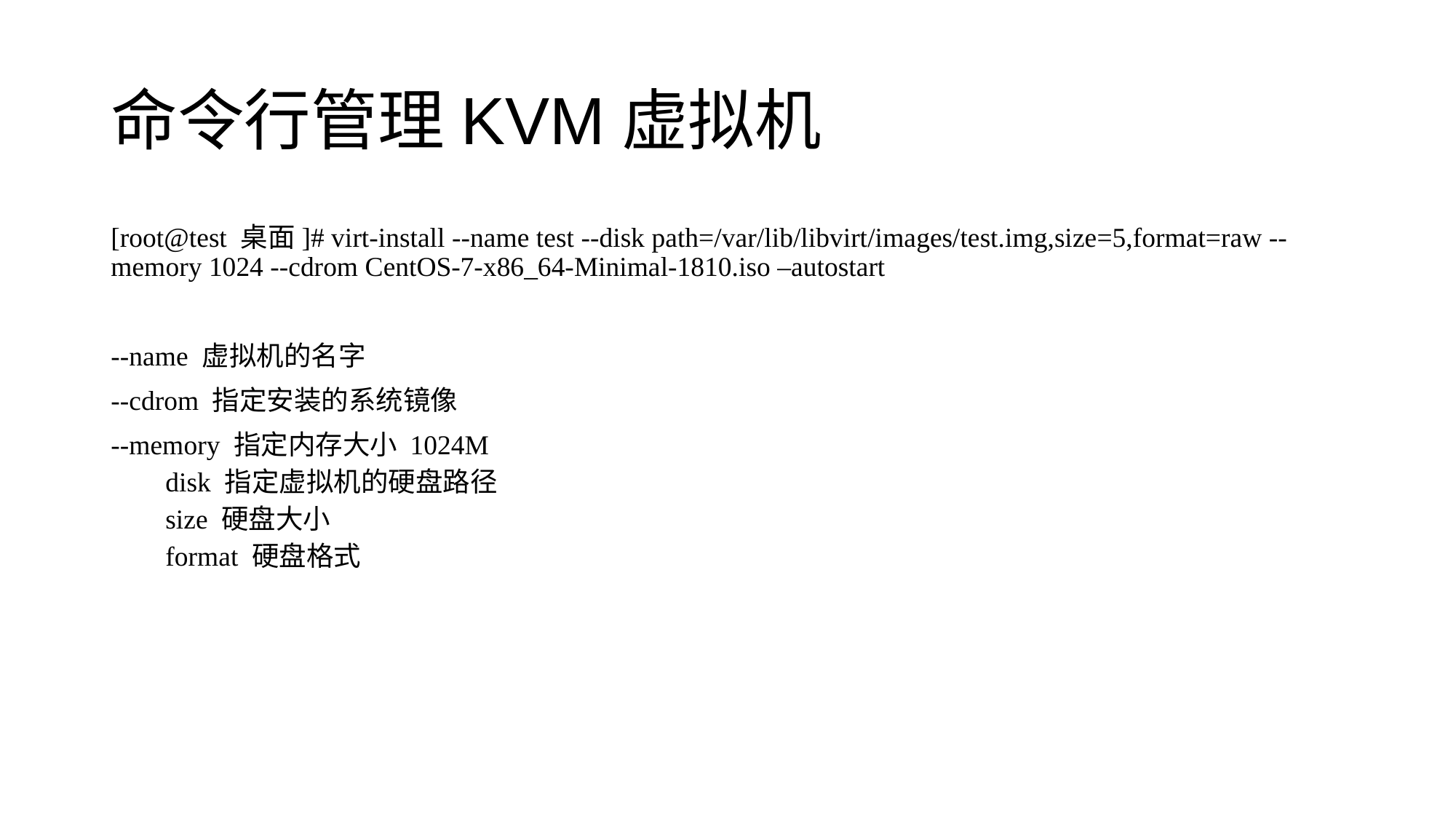

# 命令行管理KVM虚拟机
[root@test 桌面]# virt-install --name test --disk path=/var/lib/libvirt/images/test.img,size=5,format=raw --memory 1024 --cdrom CentOS-7-x86_64-Minimal-1810.iso –autostart

--name 虚拟机的名字
--cdrom 指定安装的系统镜像
--memory 指定内存大小 1024M
disk 指定虚拟机的硬盘路径
size 硬盘大小
format 硬盘格式